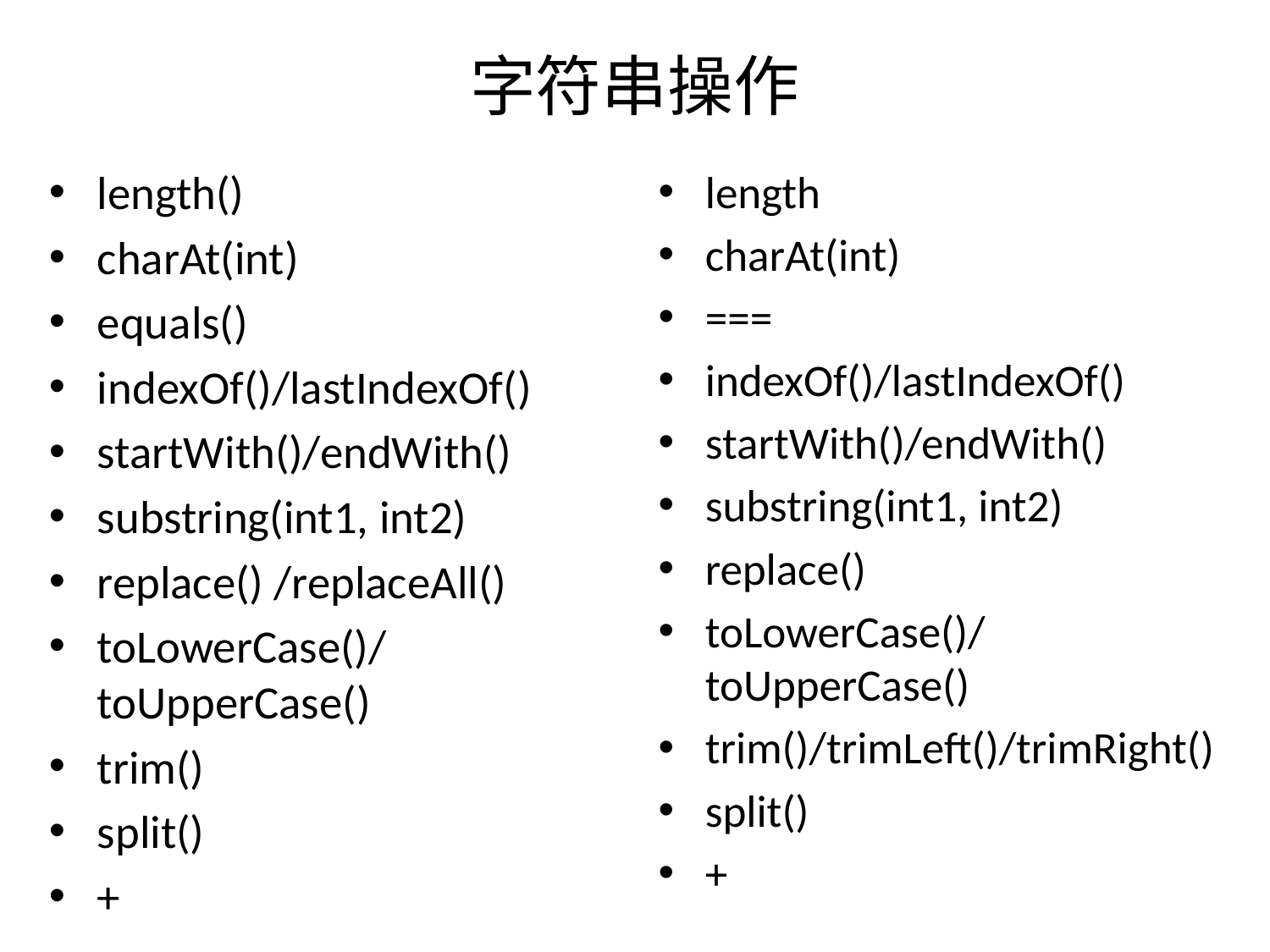

# 字符串操作
length()
charAt(int)
equals()
indexOf()/lastIndexOf()
startWith()/endWith()
substring(int1, int2)
replace() /replaceAll()
toLowerCase()/toUpperCase()
trim()
split()
+

length
charAt(int)
===
indexOf()/lastIndexOf()
startWith()/endWith()
substring(int1, int2)
replace()
toLowerCase()/toUpperCase()
trim()/trimLeft()/trimRight()
split()
+